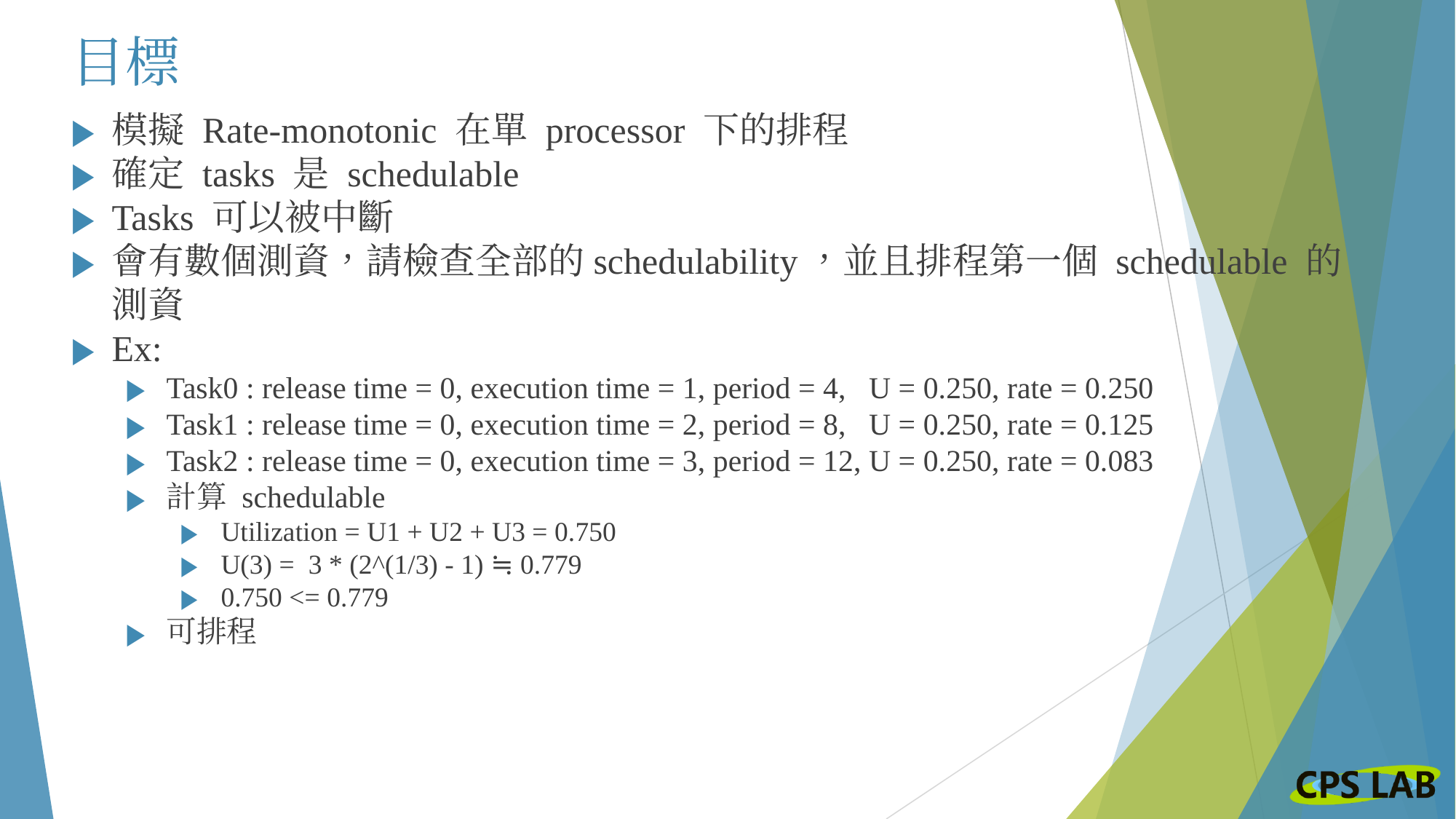

# 目標
模擬 Rate-monotonic 在單 processor 下的排程
確定 tasks 是 schedulable
Tasks 可以被中斷
會有數個測資，請檢查全部的schedulability，並且排程第一個 schedulable 的測資
Ex:
Task0 : release time = 0, execution time = 1, period = 4,   U = 0.250, rate = 0.250
Task1 : release time = 0, execution time = 2, period = 8,   U = 0.250, rate = 0.125
Task2 : release time = 0, execution time = 3, period = 12, U = 0.250, rate = 0.083
計算 schedulable
Utilization = U1 + U2 + U3 = 0.750
U(3) =  3 * (2^(1/3) - 1) ≒ 0.779
0.750 <= 0.779
可排程